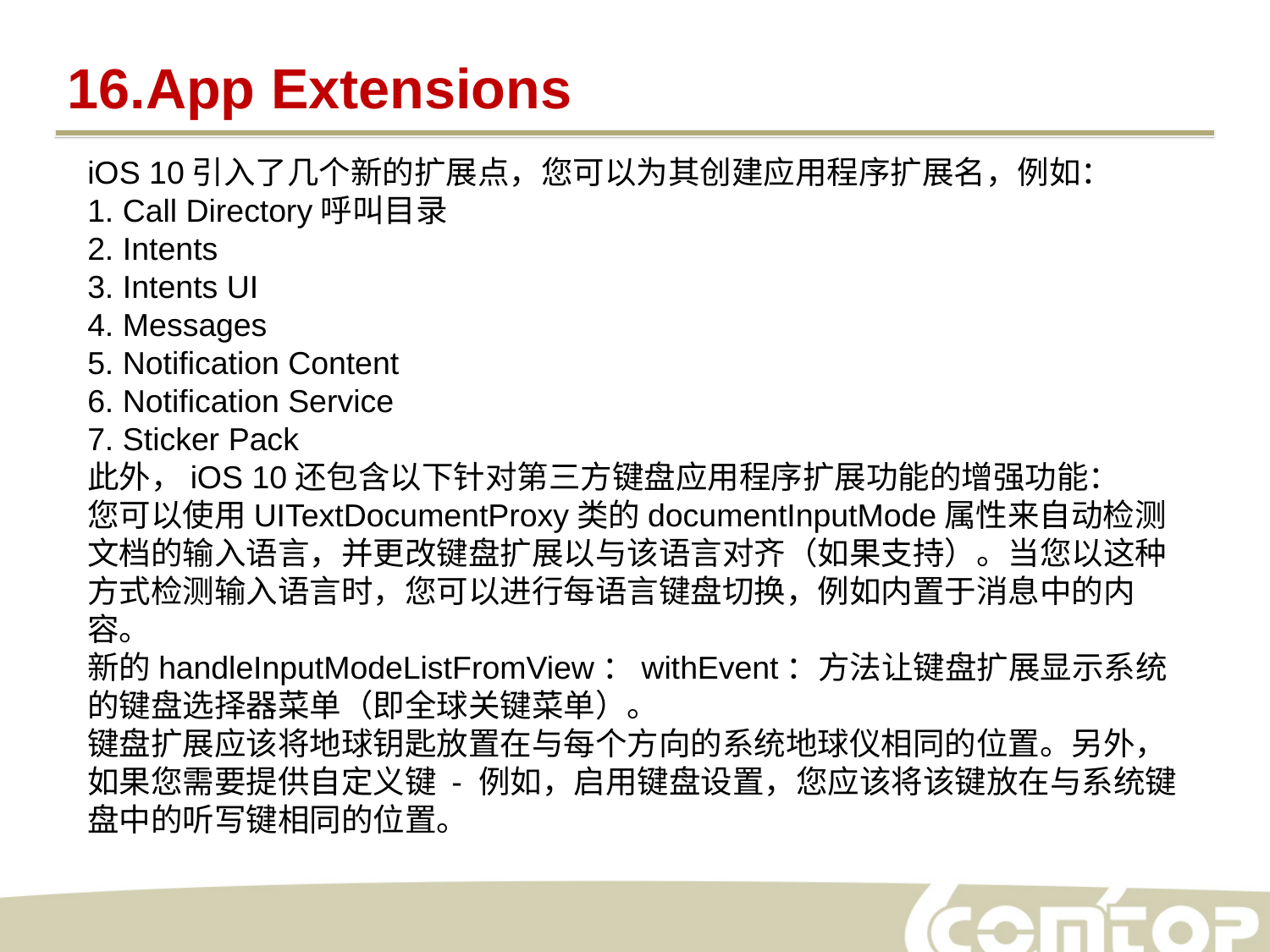

16.App Extensions

iOS 10引入了几个新的扩展点，您可以为其创建应用程序扩展名，例如：
1. Call Directory呼叫目录
2. Intents
3. Intents UI
4. Messages
5. Notification Content
6. Notification Service
7. Sticker Pack
此外，iOS 10还包含以下针对第三方键盘应用程序扩展功能的增强功能：
您可以使用UITextDocumentProxy类的documentInputMode属性来自动检测文档的输入语言，并更改键盘扩展以与该语言对齐（如果支持）。当您以这种方式检测输入语言时，您可以进行每语言键盘切换，例如内置于消息中的内容。
新的handleInputModeListFromView：withEvent：方法让键盘扩展显示系统的键盘选择器菜单（即全球关键菜单）。
键盘扩展应该将地球钥匙放置在与每个方向的系统地球仪相同的位置。另外，如果您需要提供自定义键 - 例如，启用键盘设置，您应该将该键放在与系统键盘中的听写键相同的位置。